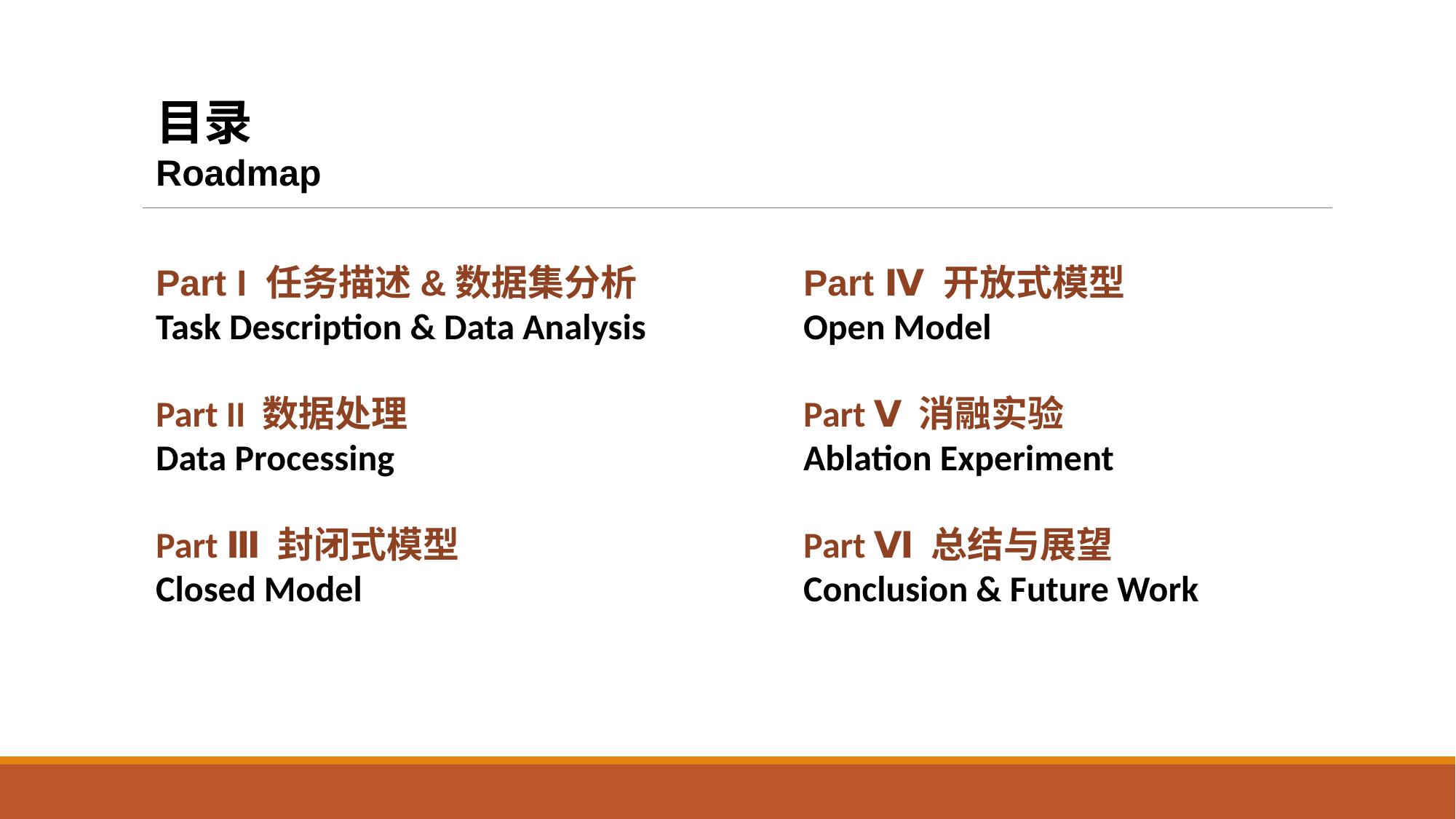

目录
Roadmap
Part I 任务描述&数据集分析
Task Description & Data Analysis

Part II 数据处理
Data Processing

Part Ⅲ 封闭式模型
Closed Model

Part Ⅳ 开放式模型
Open Model

Part Ⅴ 消融实验
Ablation Experiment

Part Ⅵ 总结与展望
Conclusion & Future Work